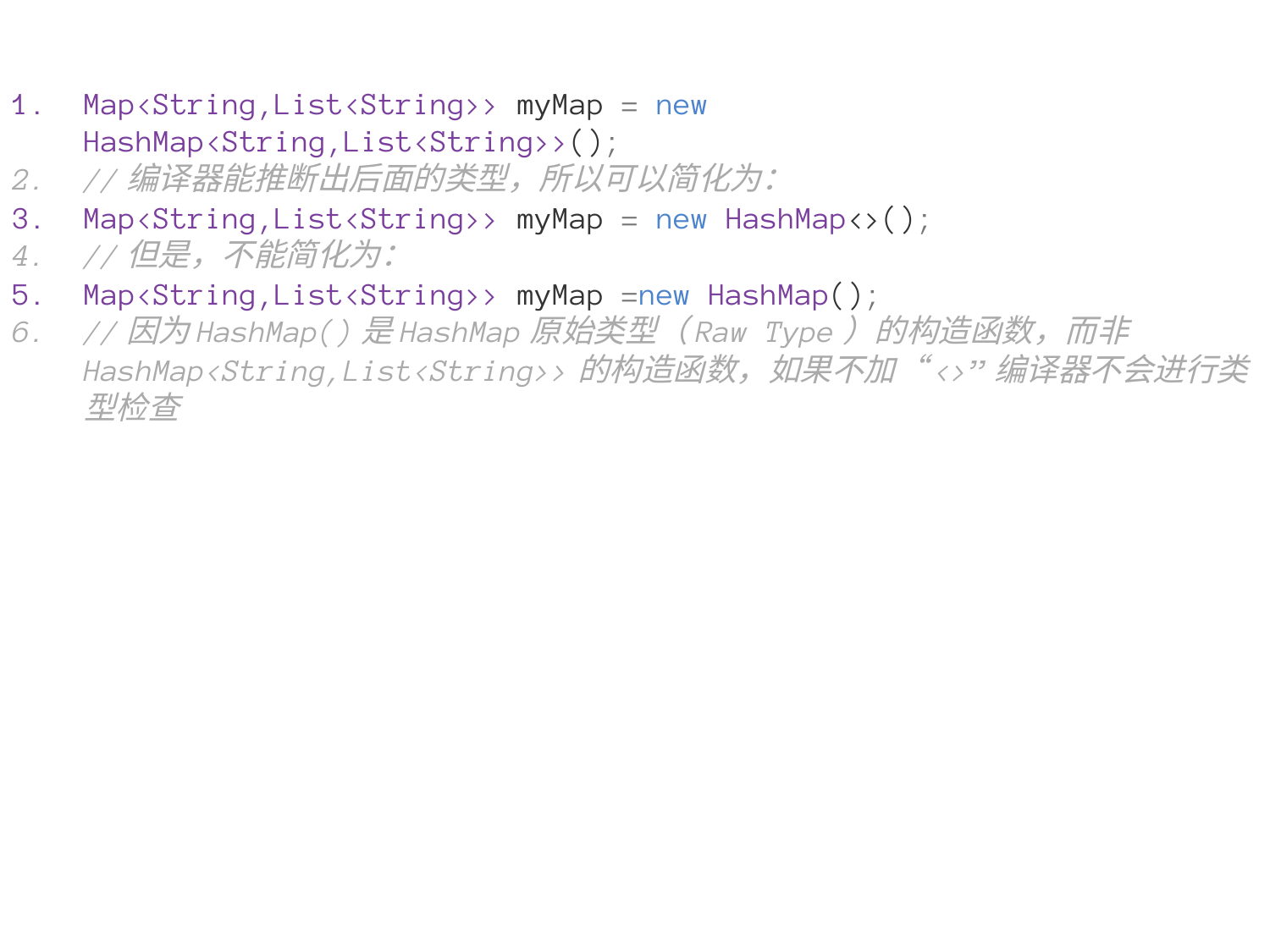

Map<String,List<String>> myMap = new HashMap<String,List<String>>();
//编译器能推断出后面的类型，所以可以简化为：
Map<String,List<String>> myMap = new HashMap<>();
//但是，不能简化为：
Map<String,List<String>> myMap =new HashMap();
//因为HashMap()是HashMap原始类型（Raw Type）的构造函数，而非HashMap<String,List<String>>的构造函数，如果不加“<>”编译器不会进行类型检查